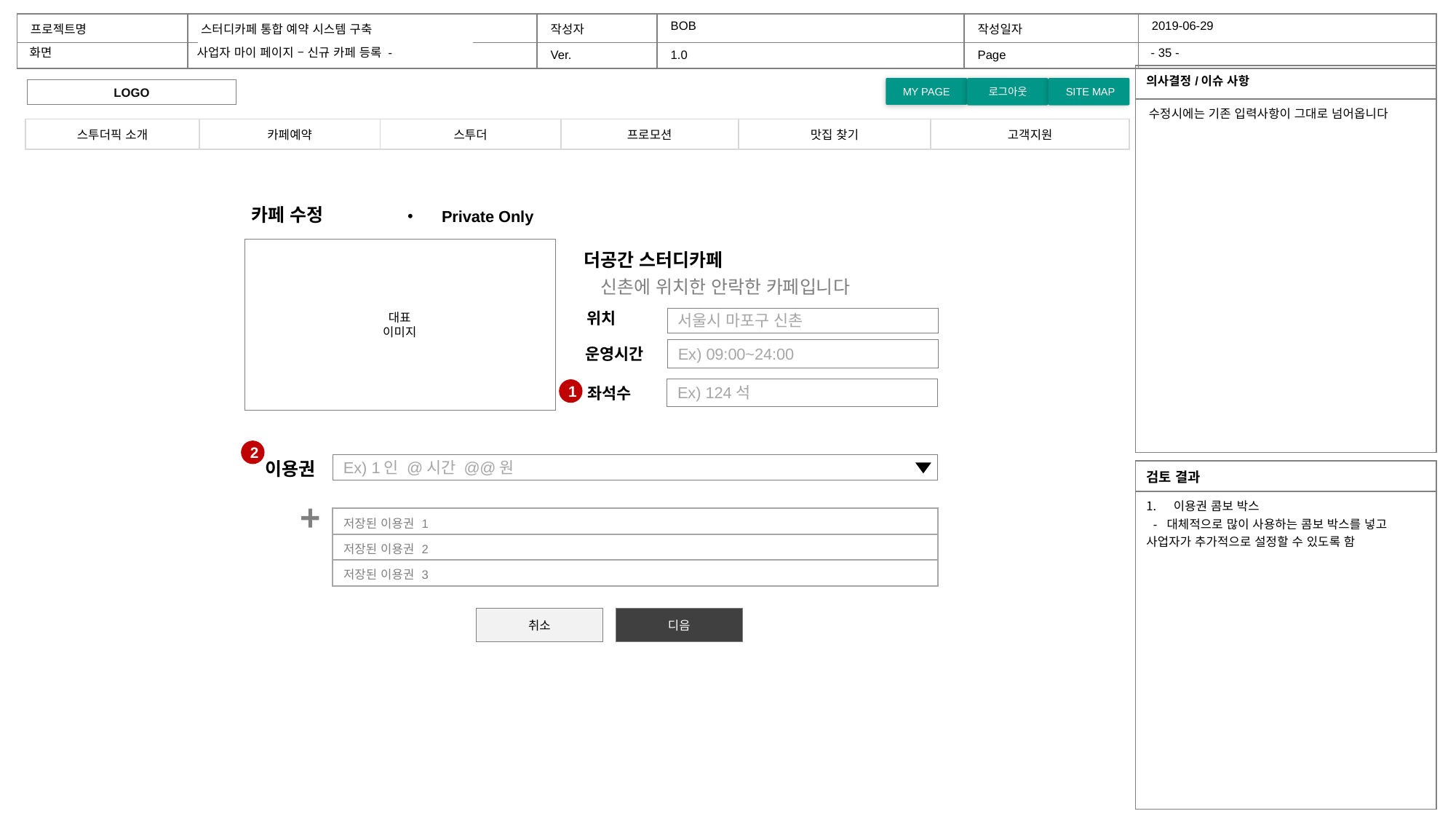

| 프로젝트명 | 스터디카페 통합 예약 시스템 구축 | 작성자 | BOB | 작성일자 | 2019-06-29 |
| --- | --- | --- | --- | --- | --- |
|  |  | Ver. | 1.0 | Page |  |
화면
- 35 -

사업자 마이 페이지 – 신규 카페 등록 -
홈화면
| 의사결정/이슈 사항 |
| --- |
|  |
MY PAGE
로그아웃
 SITE MAP
LOGO
수정시에는 기존 입력사항이 그대로 넘어옵니다
| 스투더픽 소개 | 카페예약 | 스투더 | 프로모션 | 맛집 찾기 | 고객지원 |
| --- | --- | --- | --- | --- | --- |
카페 수정
Private Only

대표
이미지

더공간 스터디카페
신촌에 위치한 안락한 카페입니다
위치
서울시 마포구 신촌
운영시간
Ex) 09:00~24:00
좌석수
Ex) 124석
1
2
이용권
Ex) 1인 @시간 @@원
| 검토 결과 |
| --- |
| 이용권 콤보 박스 - 대체적으로 많이 사용하는 콤보 박스를 넣고 사업자가 추가적으로 설정할 수 있도록 함 |

| 저장된 이용권 1 |
| --- |
| 저장된 이용권 2 |
| 저장된 이용권 3 |

취소
디음